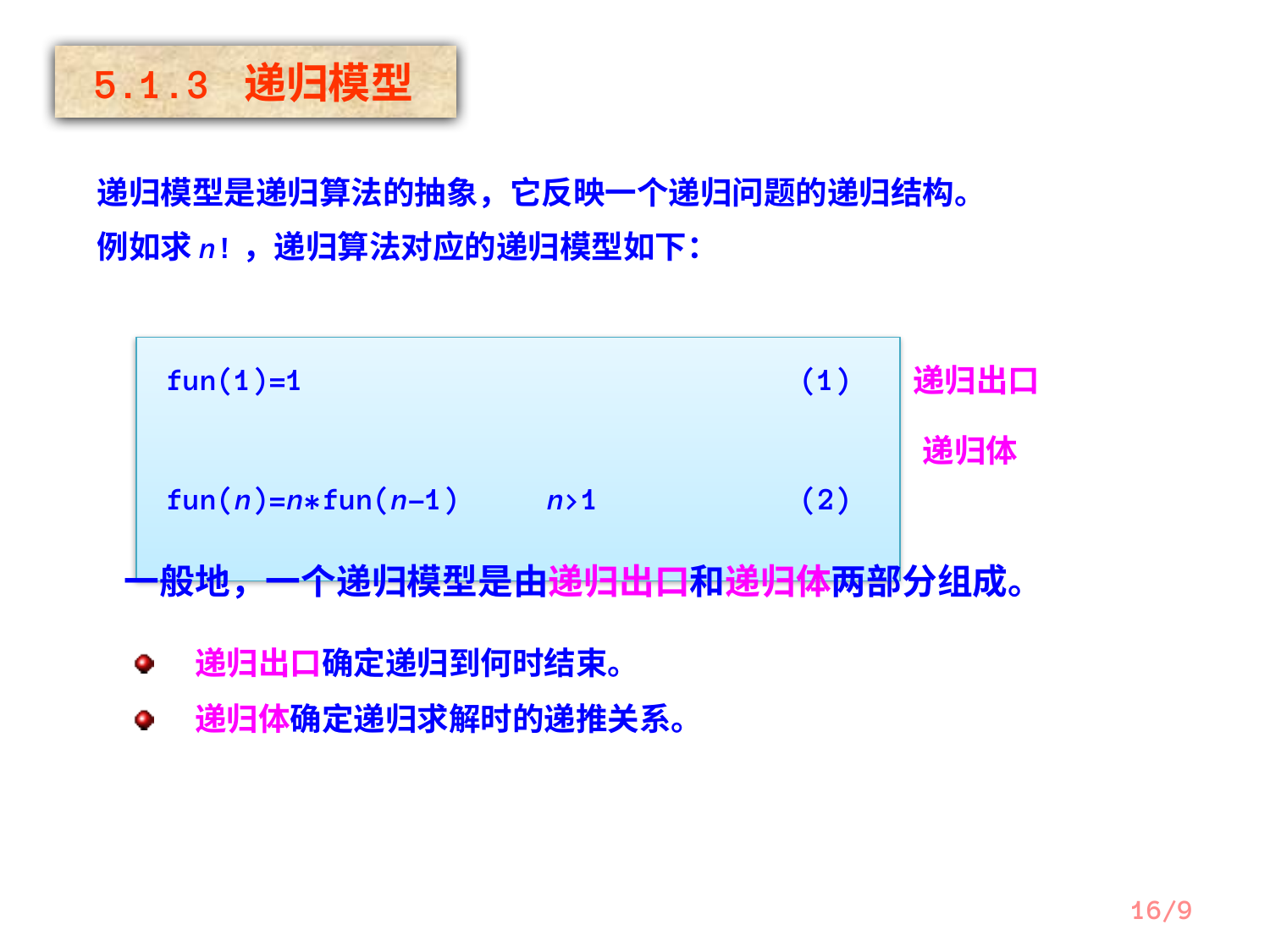

5.1.3 递归模型
递归模型是递归算法的抽象，它反映一个递归问题的递归结构。
例如求n!，递归算法对应的递归模型如下：
fun(1)=1                 		(1)
fun(n)=n*fun(n-1)     n>1   		(2)
递归出口
递归体
一般地，一个递归模型是由递归出口和递归体两部分组成。
递归出口确定递归到何时结束。
递归体确定递归求解时的递推关系。
16/9